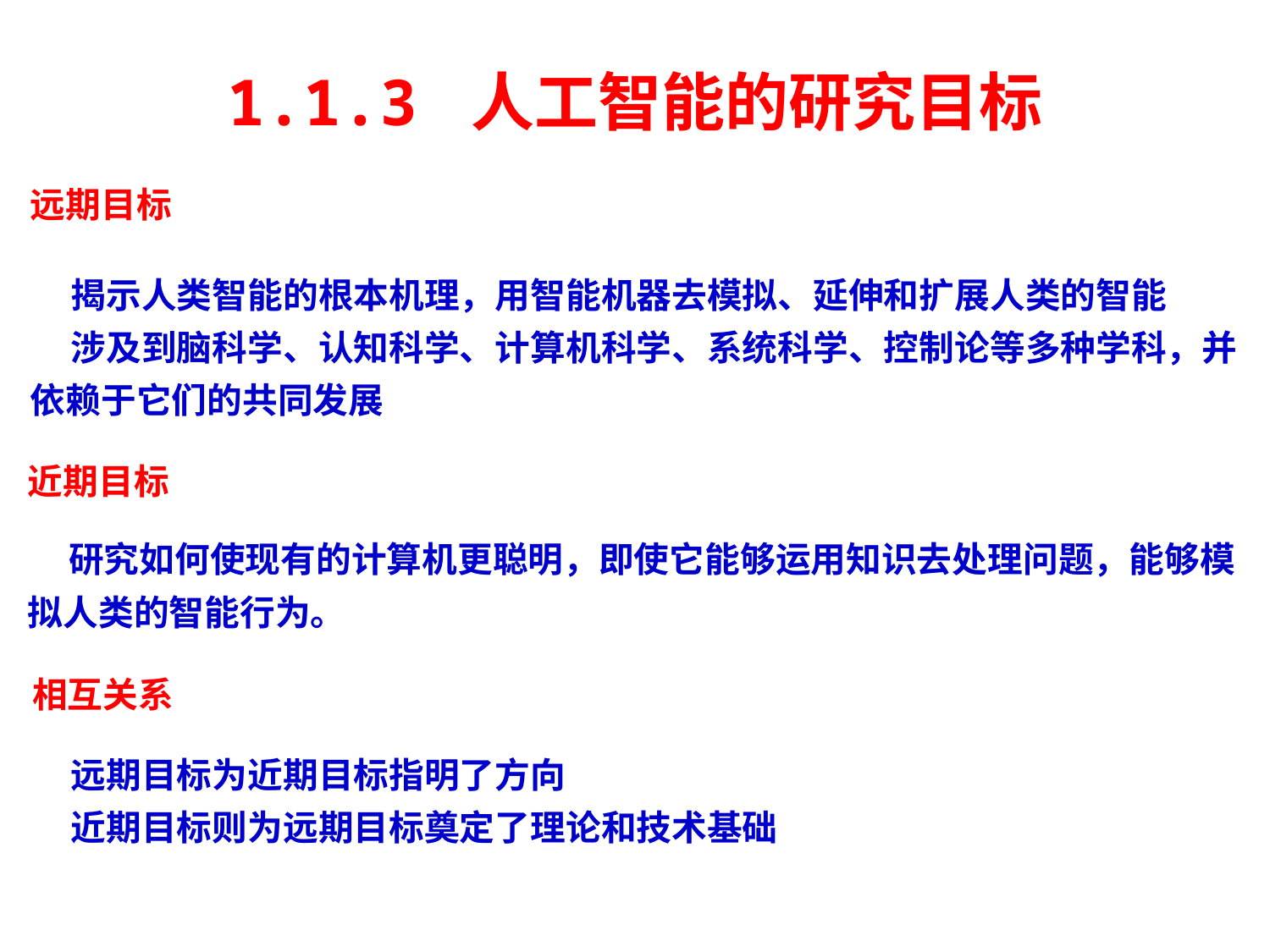

# 1.1.3 人工智能的研究目标
远期目标
    揭示人类智能的根本机理，用智能机器去模拟、延伸和扩展人类的智能
    涉及到脑科学、认知科学、计算机科学、系统科学、控制论等多种学科，并依赖于它们的共同发展
近期目标
    研究如何使现有的计算机更聪明，即使它能够运用知识去处理问题，能够模拟人类的智能行为。
相互关系
    远期目标为近期目标指明了方向
    近期目标则为远期目标奠定了理论和技术基础
15